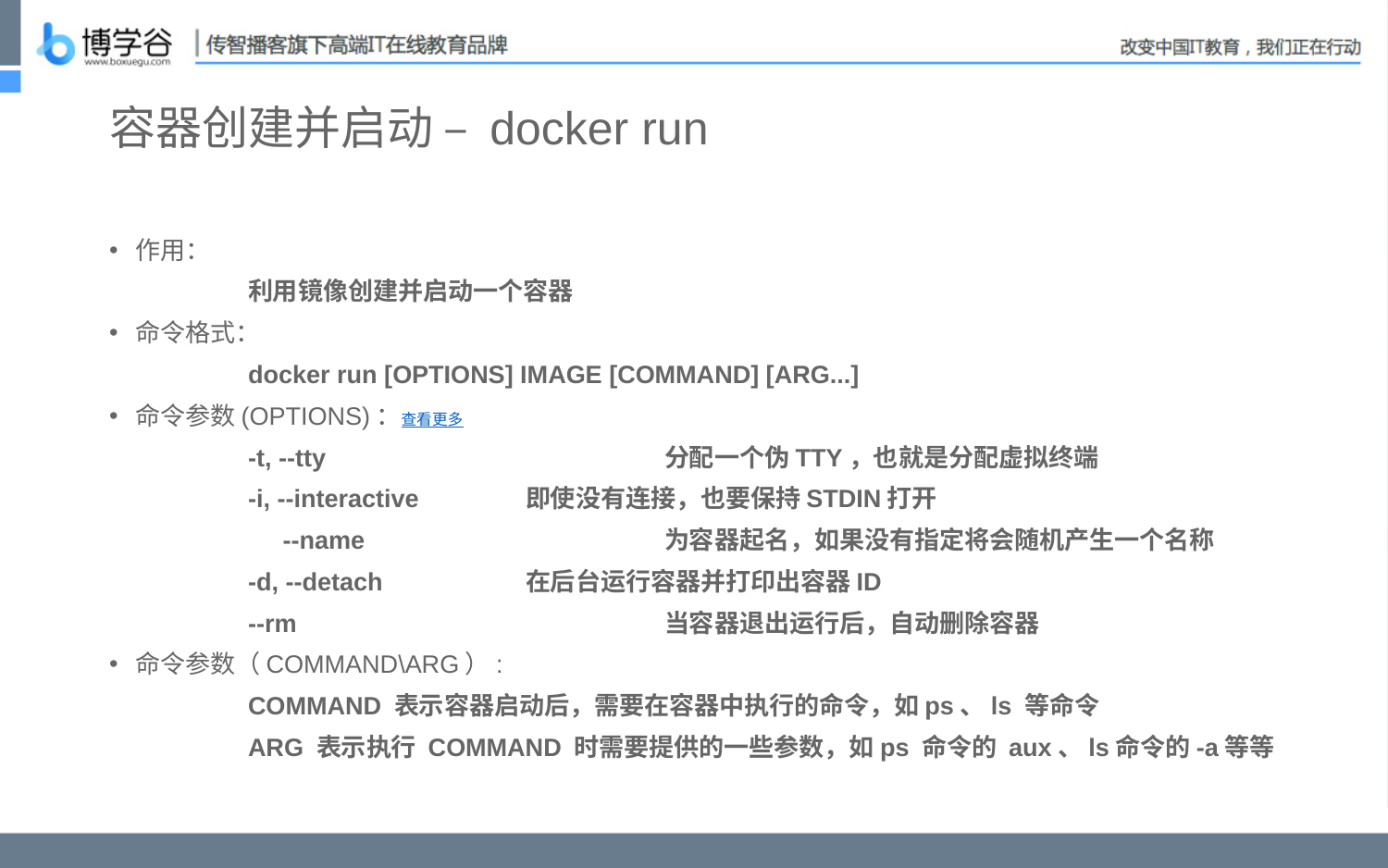

# 容器创建并启动 – docker run
作用：
	利用镜像创建并启动一个容器
命令格式：
	docker run [OPTIONS] IMAGE [COMMAND] [ARG...]
命令参数(OPTIONS)：查看更多
	-t, --tty           		分配一个伪TTY，也就是分配虚拟终端
      	-i, --interactive    	即使没有连接，也要保持STDIN打开
          	     --name          		为容器起名，如果没有指定将会随机产生一个名称
	-d, --detach		在后台运行容器并打印出容器ID
	--rm			当容器退出运行后，自动删除容器
命令参数（COMMAND\ARG）:
	COMMAND 表示容器启动后，需要在容器中执行的命令，如ps、ls 等命令
	ARG 表示执行 COMMAND 时需要提供的一些参数，如ps 命令的 aux、ls命令的-a等等